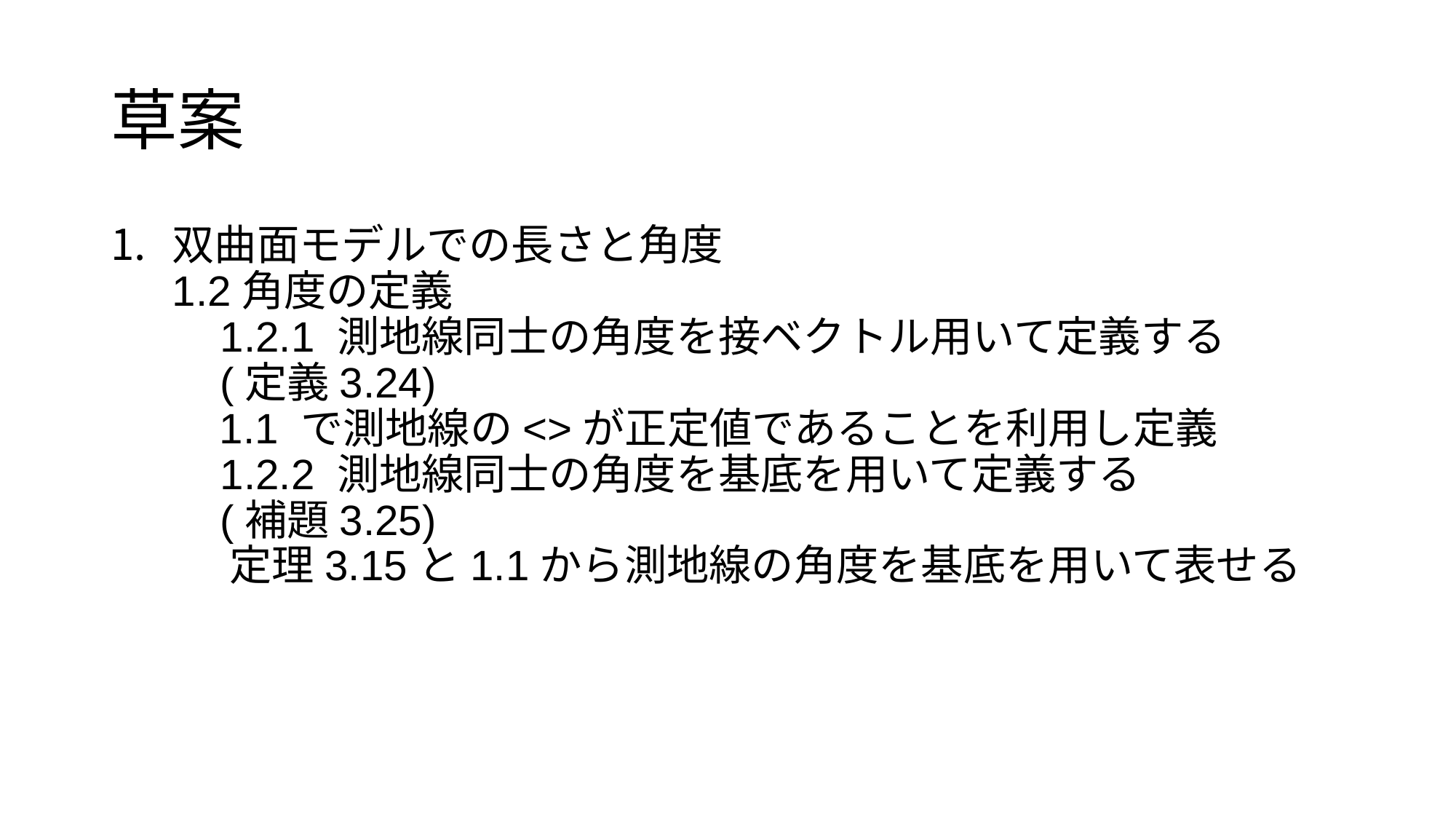

# 草案
双曲面モデルでの長さと角度
1.2角度の定義
    1.2.1 測地線同士の角度を接ベクトル用いて定義する
    (定義3.24)
    1.1 で測地線の<>が正定値であることを利用し定義
    1.2.2 測地線同士の角度を基底を用いて定義する
    (補題3.25)
    定理3.15と1.1から測地線の角度を基底を用いて表せる